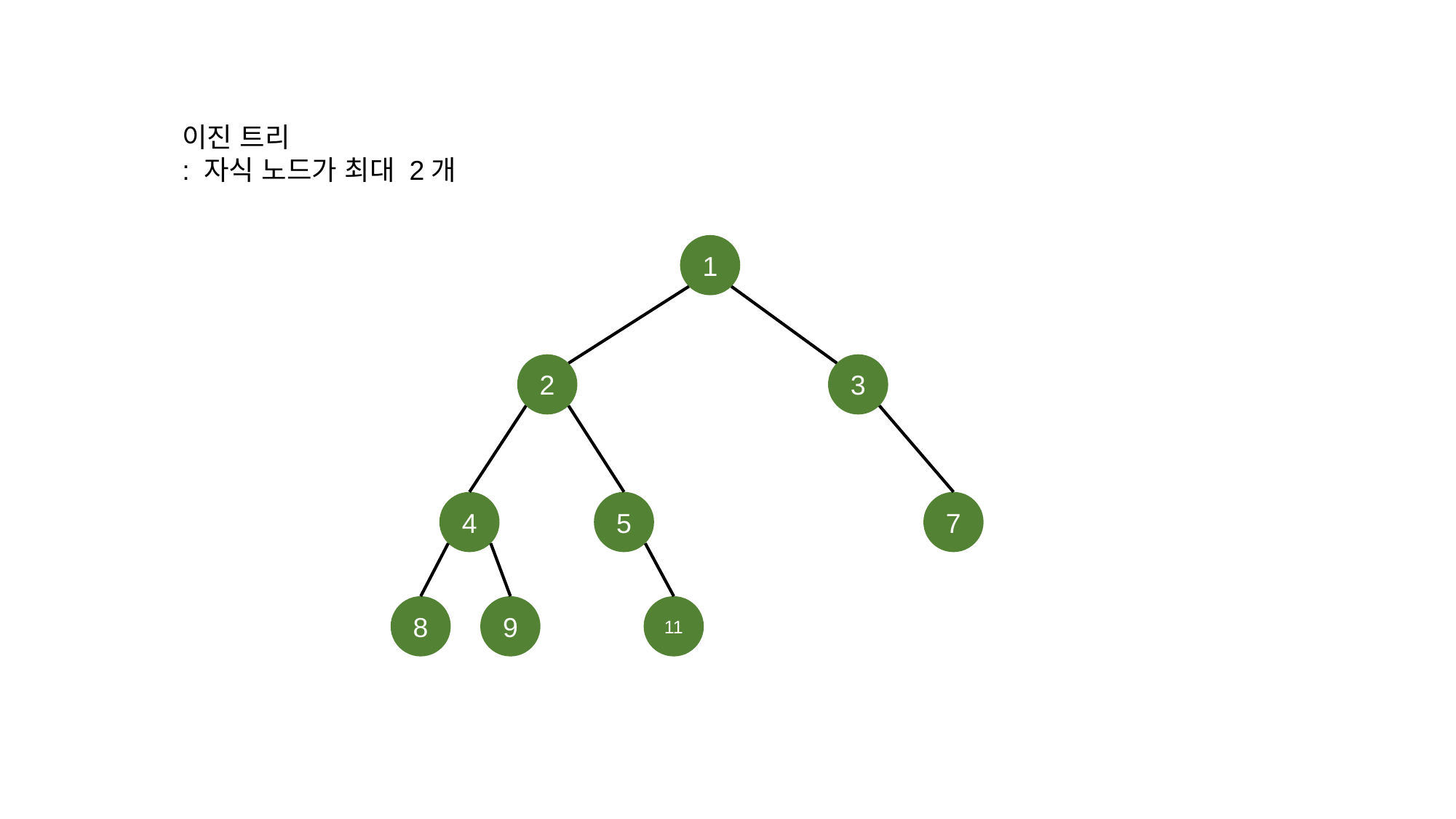

이진 트리
: 자식 노드가 최대 2개
1
2
3
4
5
7
8
9
11